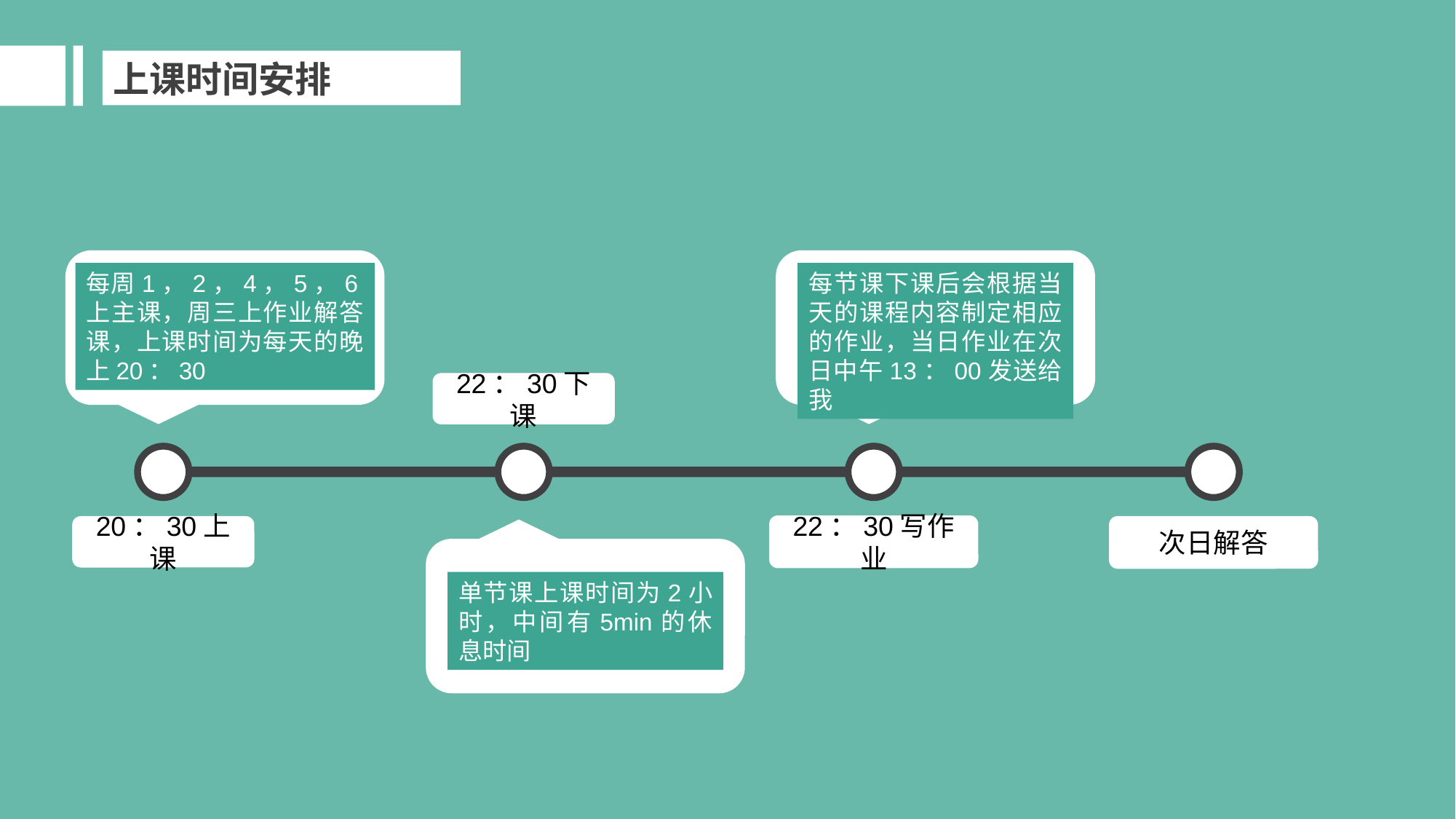

上课时间安排

每周1，2，4，5，6上主课，周三上作业解答课，上课时间为每天的晚上20：30
每节课下课后会根据当天的课程内容制定相应的作业，当日作业在次日中午13：00发送给我
22：30下课

22：30写作业
20：30上课
次日解答

单节课上课时间为2小时，中间有5min的休息时间